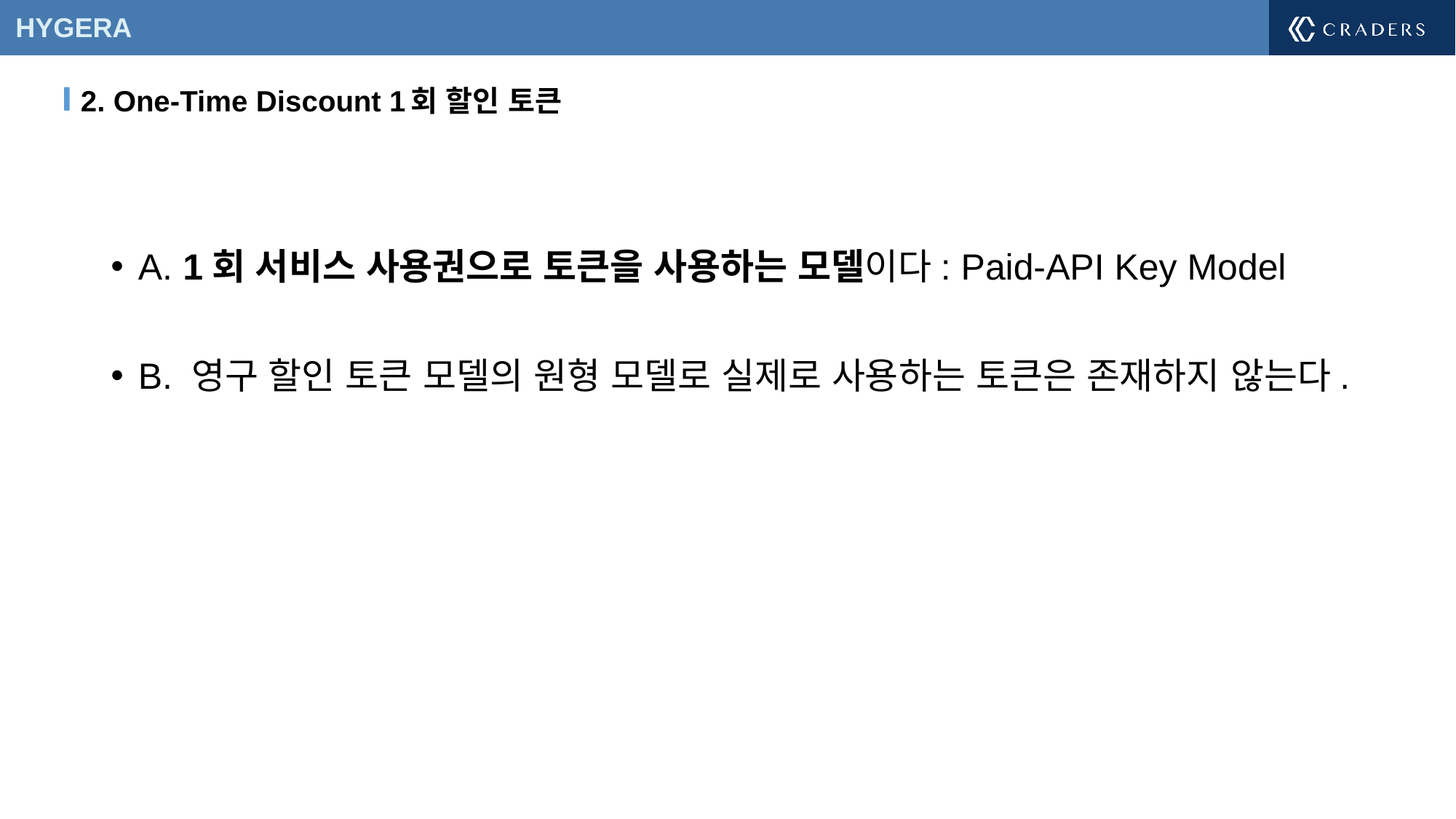

2. One-Time Discount 1회 할인 토큰
A. 1회 서비스 사용권으로 토큰을 사용하는 모델이다: Paid-API Key Model

B. 영구 할인 토큰 모델의 원형 모델로 실제로 사용하는 토큰은 존재하지 않는다.